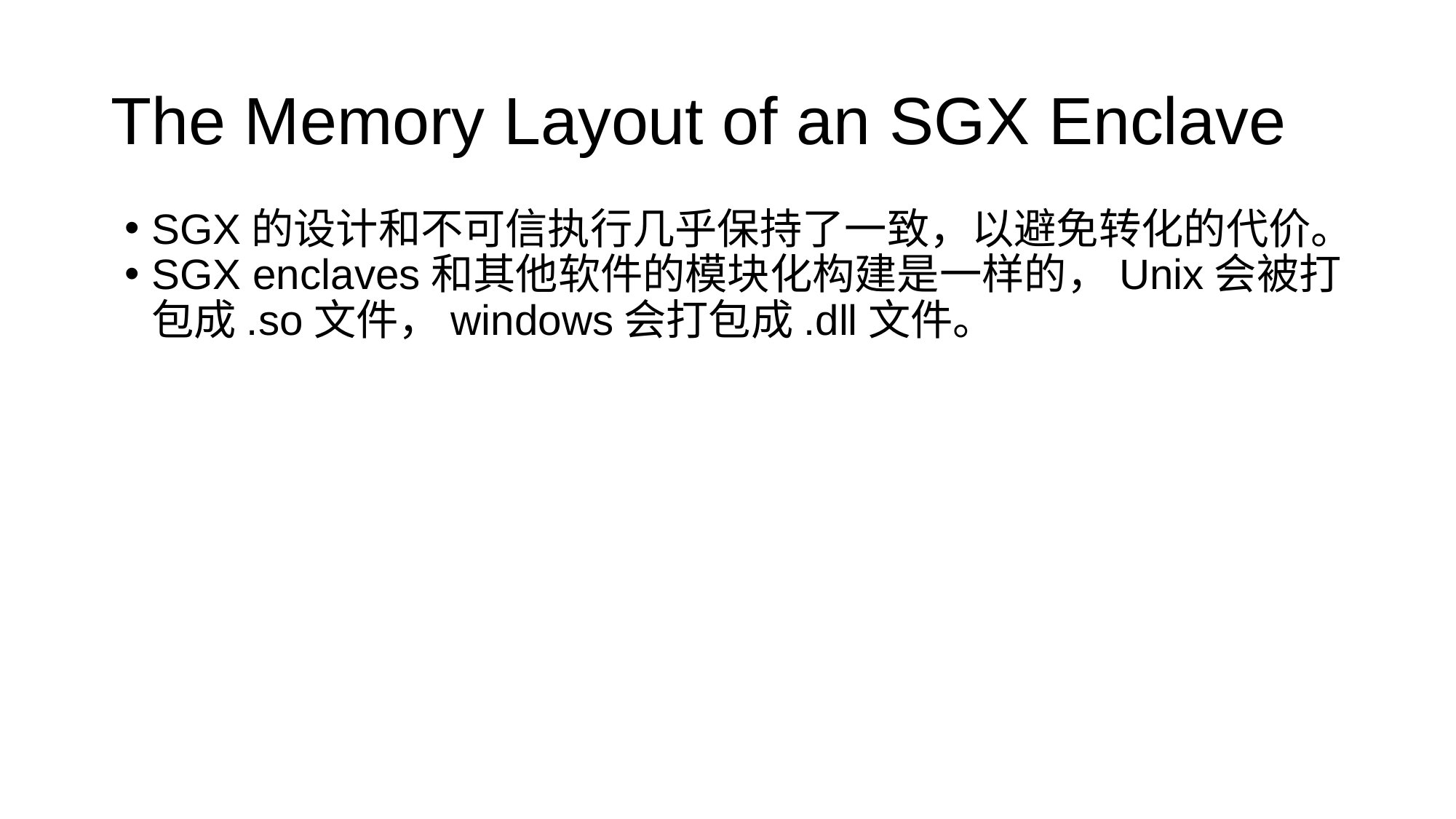

# The Memory Layout of an SGX Enclave
SGX的设计和不可信执行几乎保持了一致，以避免转化的代价。
SGX enclaves和其他软件的模块化构建是一样的，Unix会被打包成.so文件，windows会打包成.dll文件。